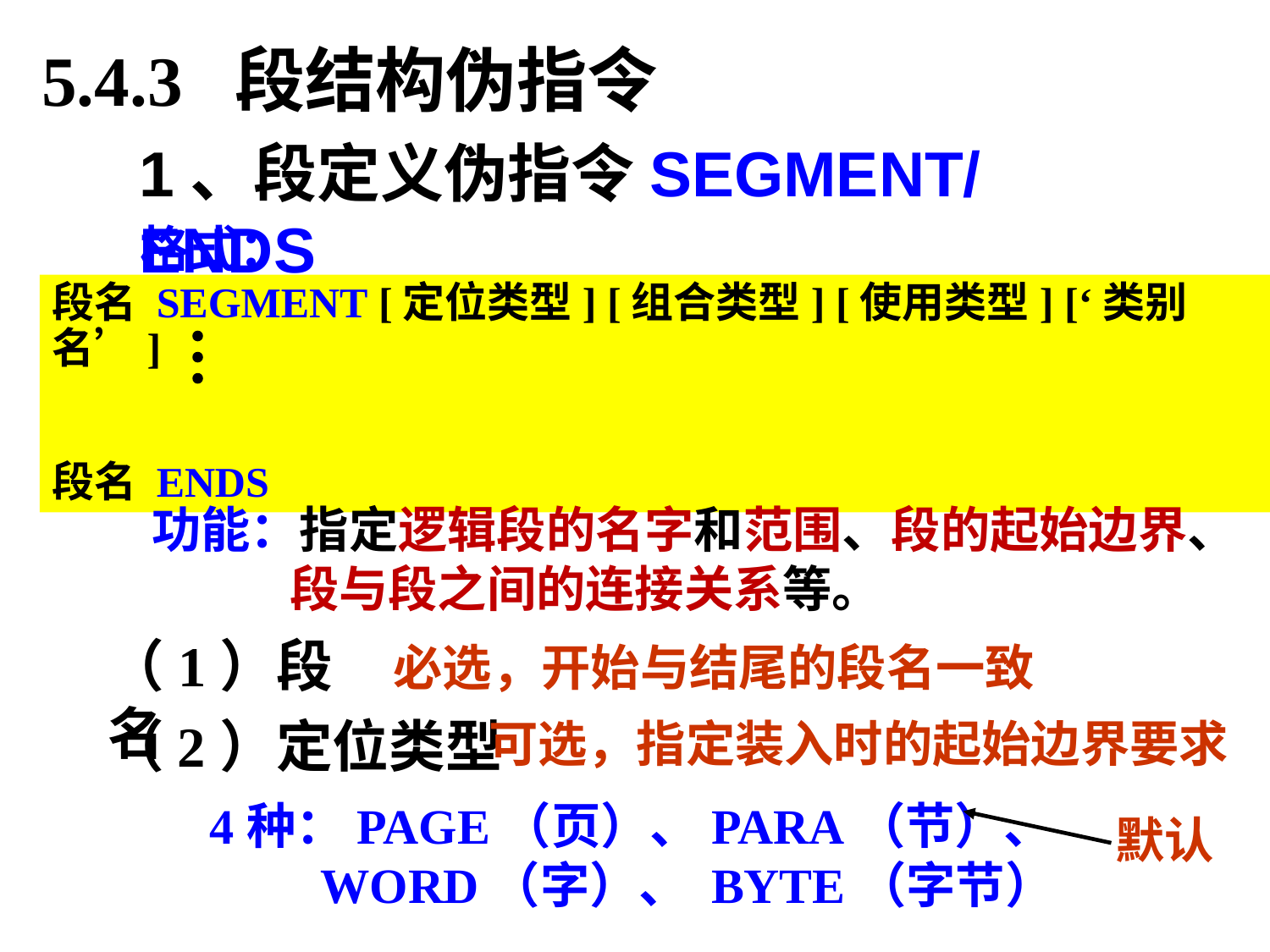

5.4.3  段结构伪指令
1、段定义伪指令SEGMENT/ENDS
格式：
段名 SEGMENT [定位类型] [组合类型] [使用类型] [‘类别名’]

段名 ENDS

 功能：指定逻辑段的名字和范围、段的起始边界、   	   段与段之间的连接关系等。
（1）段名
必选，开始与结尾的段名一致
（2）定位类型
可选，指定装入时的起始边界要求
4种：PAGE（页）、PARA（节）、
         WORD（字）、 BYTE（字节）
默认

38